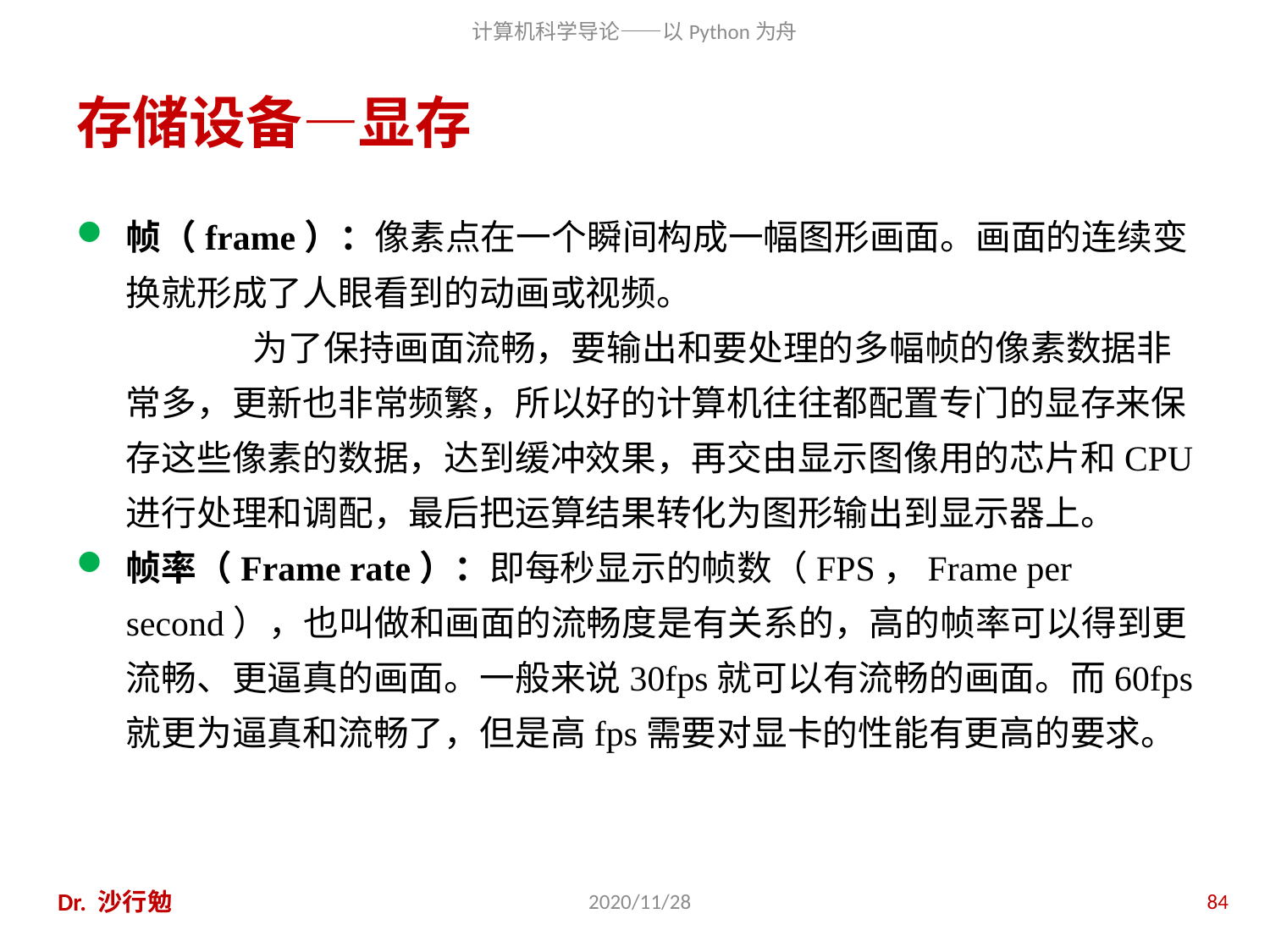

# 存储设备—显存
帧（frame）：像素点在一个瞬间构成一幅图形画面。画面的连续变换就形成了人眼看到的动画或视频。
		为了保持画面流畅，要输出和要处理的多幅帧的像素数据非常多，更新也非常频繁，所以好的计算机往往都配置专门的显存来保存这些像素的数据，达到缓冲效果，再交由显示图像用的芯片和CPU进行处理和调配，最后把运算结果转化为图形输出到显示器上。
帧率（Frame rate）：即每秒显示的帧数（FPS，Frame per second），也叫做和画面的流畅度是有关系的，高的帧率可以得到更流畅、更逼真的画面。一般来说30fps就可以有流畅的画面。而60fps就更为逼真和流畅了，但是高fps需要对显卡的性能有更高的要求。

Dr. 沙行勉
2020/11/28
84